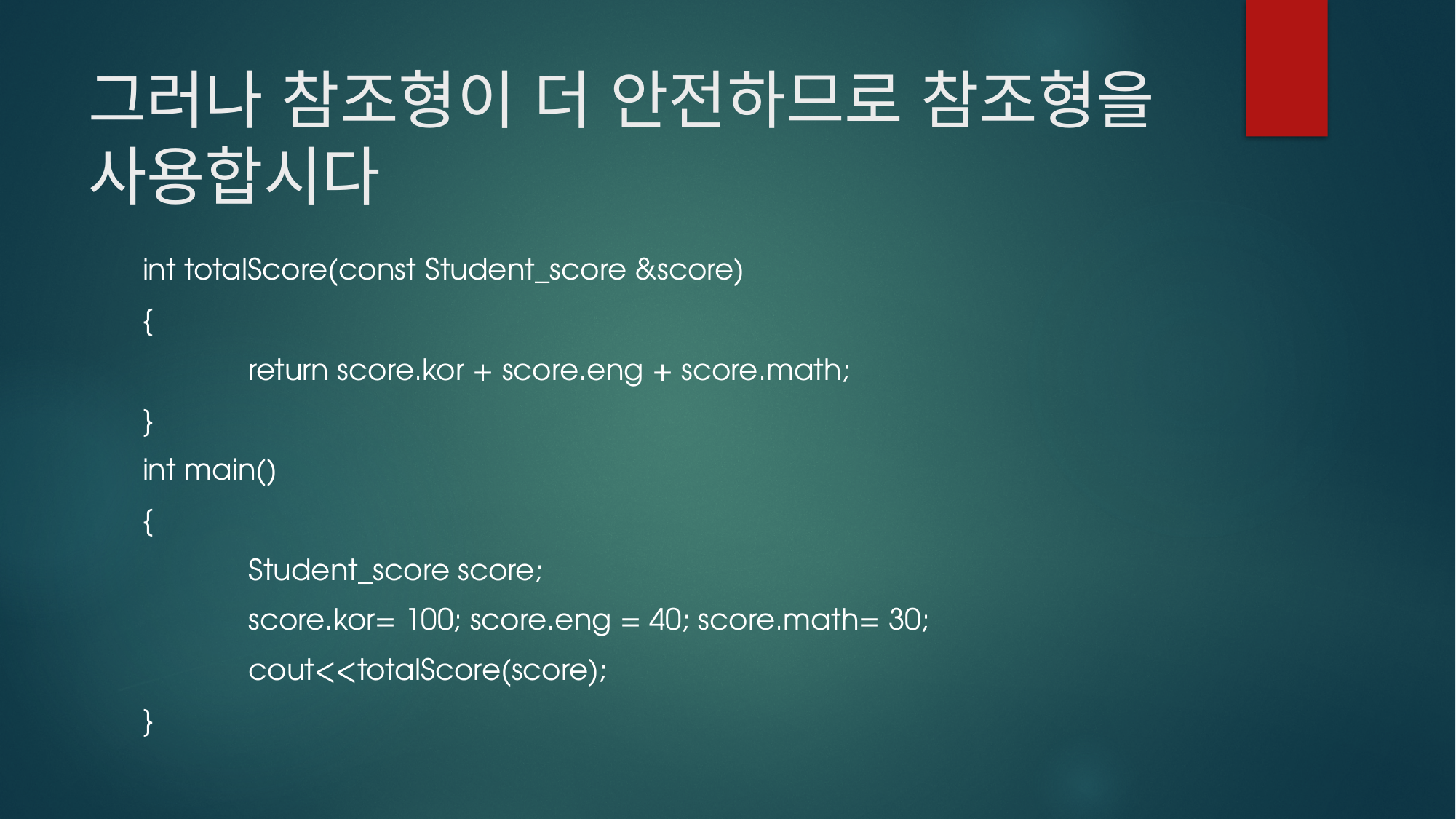

# 그러나 참조형이 더 안전하므로 참조형을 사용합시다
int totalScore(const Student_score &score)
{
	return score.kor + score.eng + score.math;
}
int main()
{
	Student_score score;
	score.kor= 100; score.eng = 40; score.math= 30;
	cout<<totalScore(score);
}